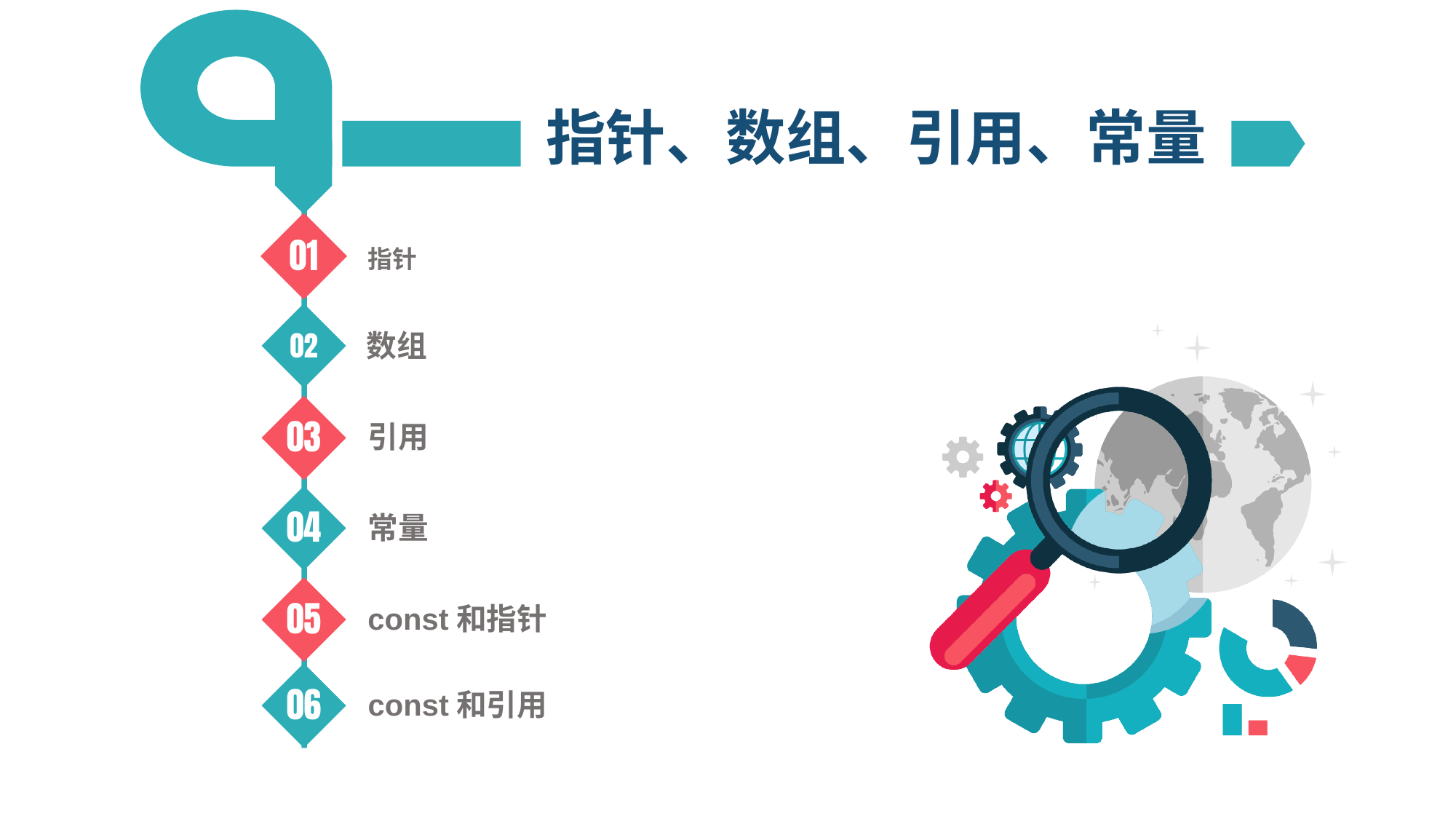

# 指针、数组、引用、常量

01
指针
02
数组
03
引用
04
常量
05
const和指针
06
const和引用